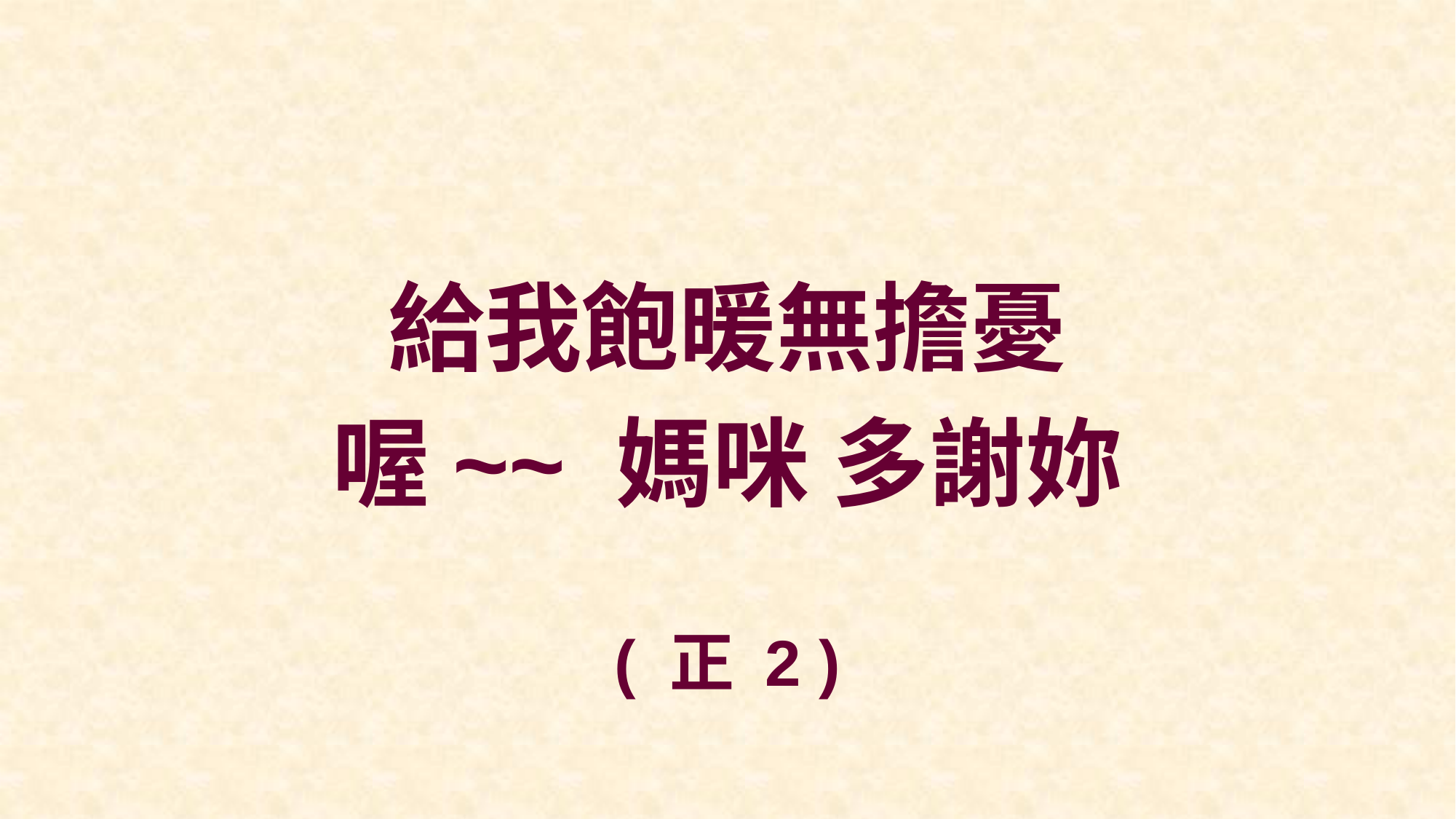

給我飽暖無擔憂
喔~~ 媽咪 多謝妳
( 正 2 )